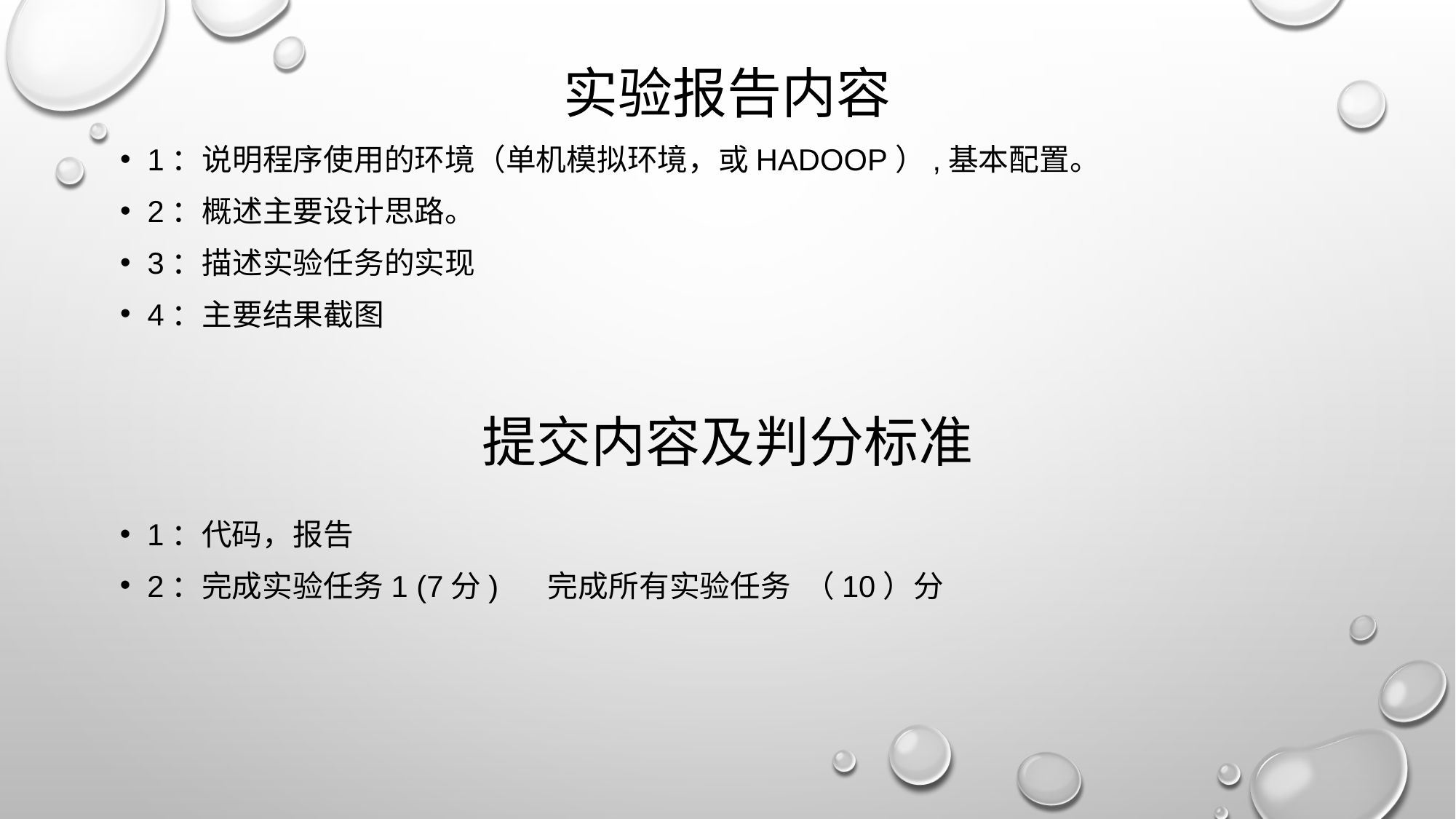

# 实验报告内容
1：说明程序使用的环境（单机模拟环境，或Hadoop）,基本配置。
2：概述主要设计思路。
3：描述实验任务的实现
4：主要结果截图

提交内容及判分标准
1：代码，报告
2：完成实验任务1 (7分)     完成所有实验任务  （10）分